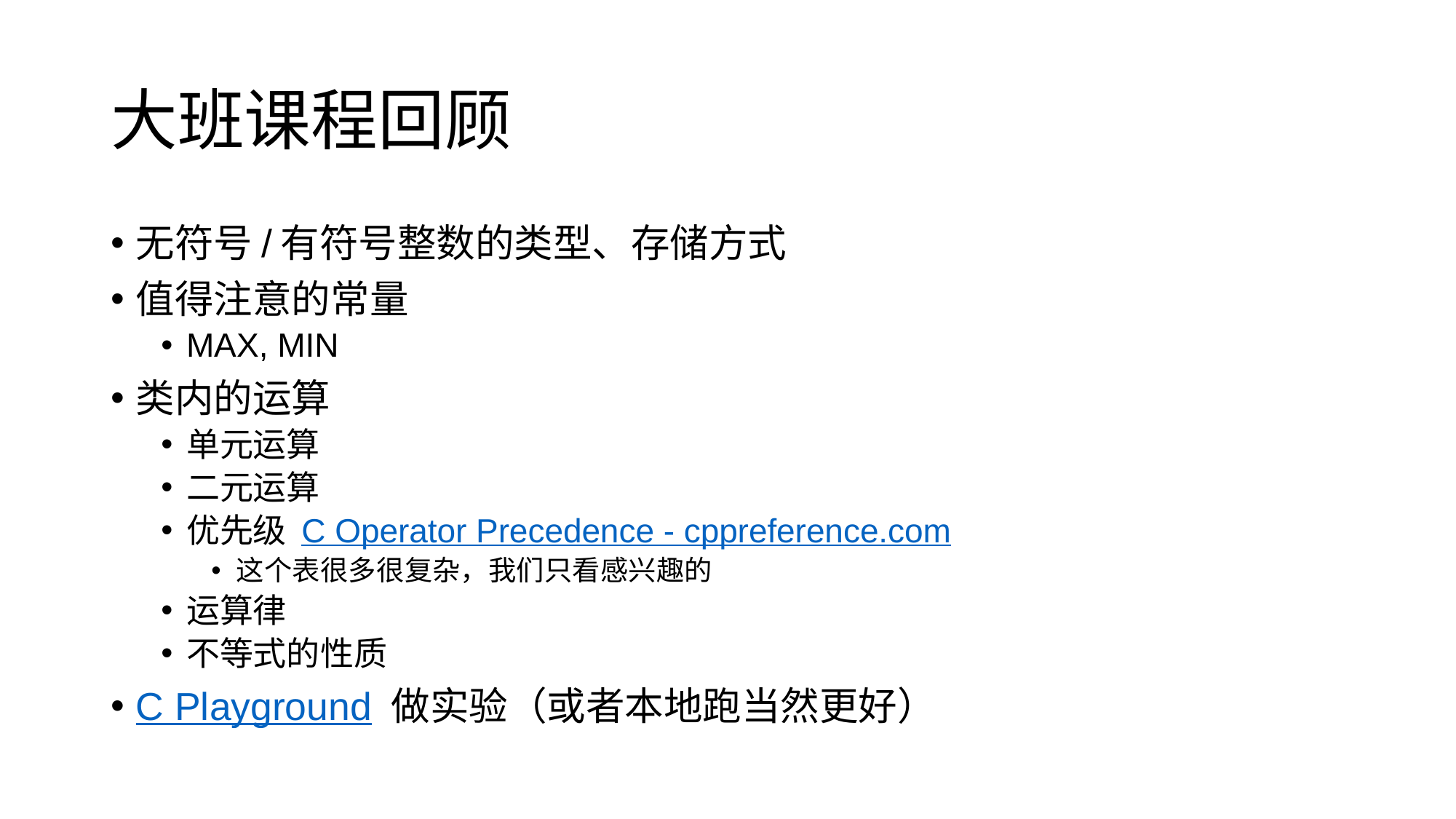

# 大班课程回顾
无符号/有符号整数的类型、存储方式
值得注意的常量
MAX, MIN
类内的运算
单元运算
二元运算
优先级 C Operator Precedence - cppreference.com
这个表很多很复杂，我们只看感兴趣的
运算律
不等式的性质
C Playground 做实验（或者本地跑当然更好）